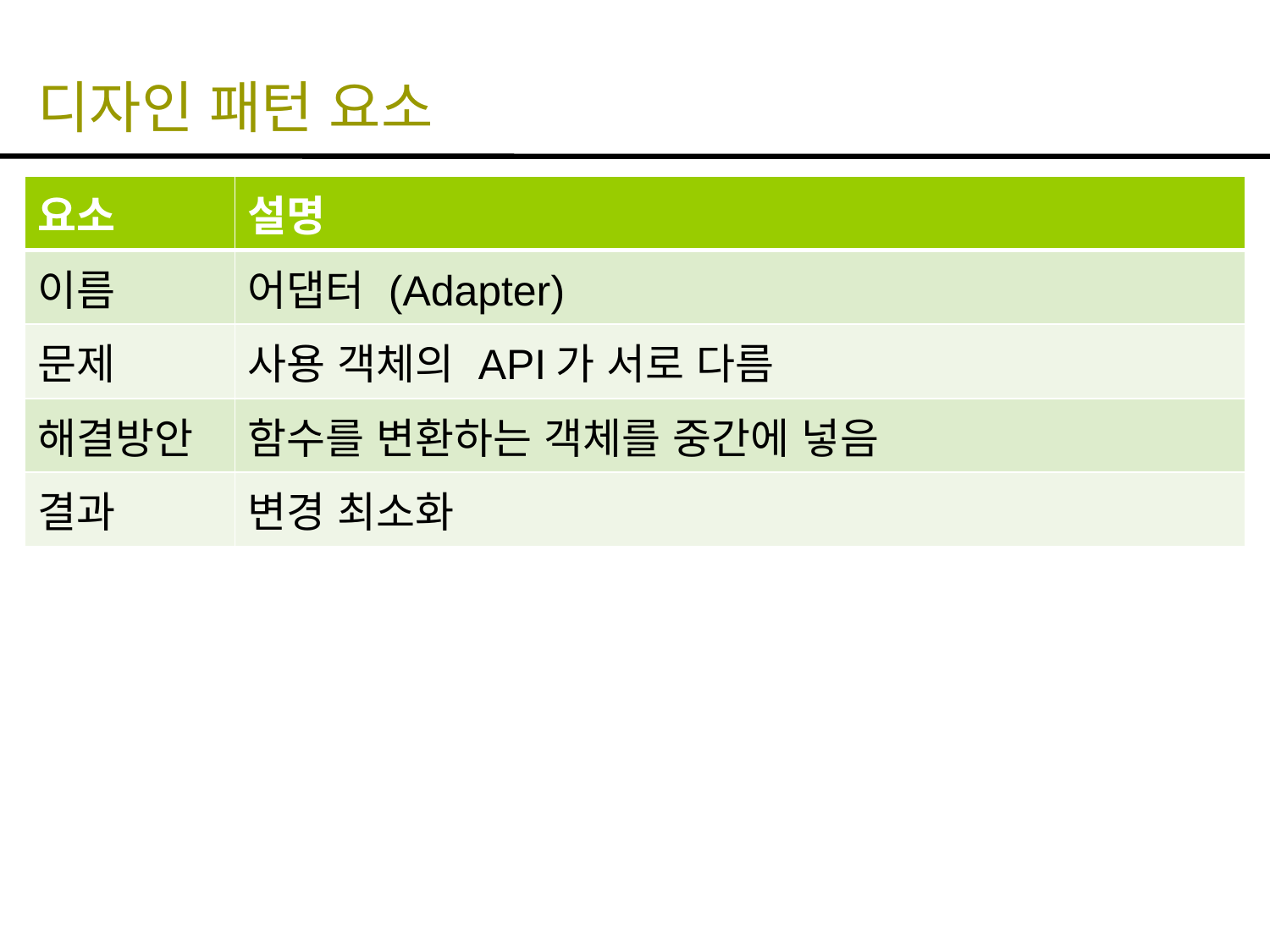

# 디자인 패턴 요소
| 요소 | 설명 |
| --- | --- |
| 이름 | 어댑터 (Adapter) |
| 문제 | 사용 객체의 API가 서로 다름 |
| 해결방안 | 함수를 변환하는 객체를 중간에 넣음 |
| 결과 | 변경 최소화 |